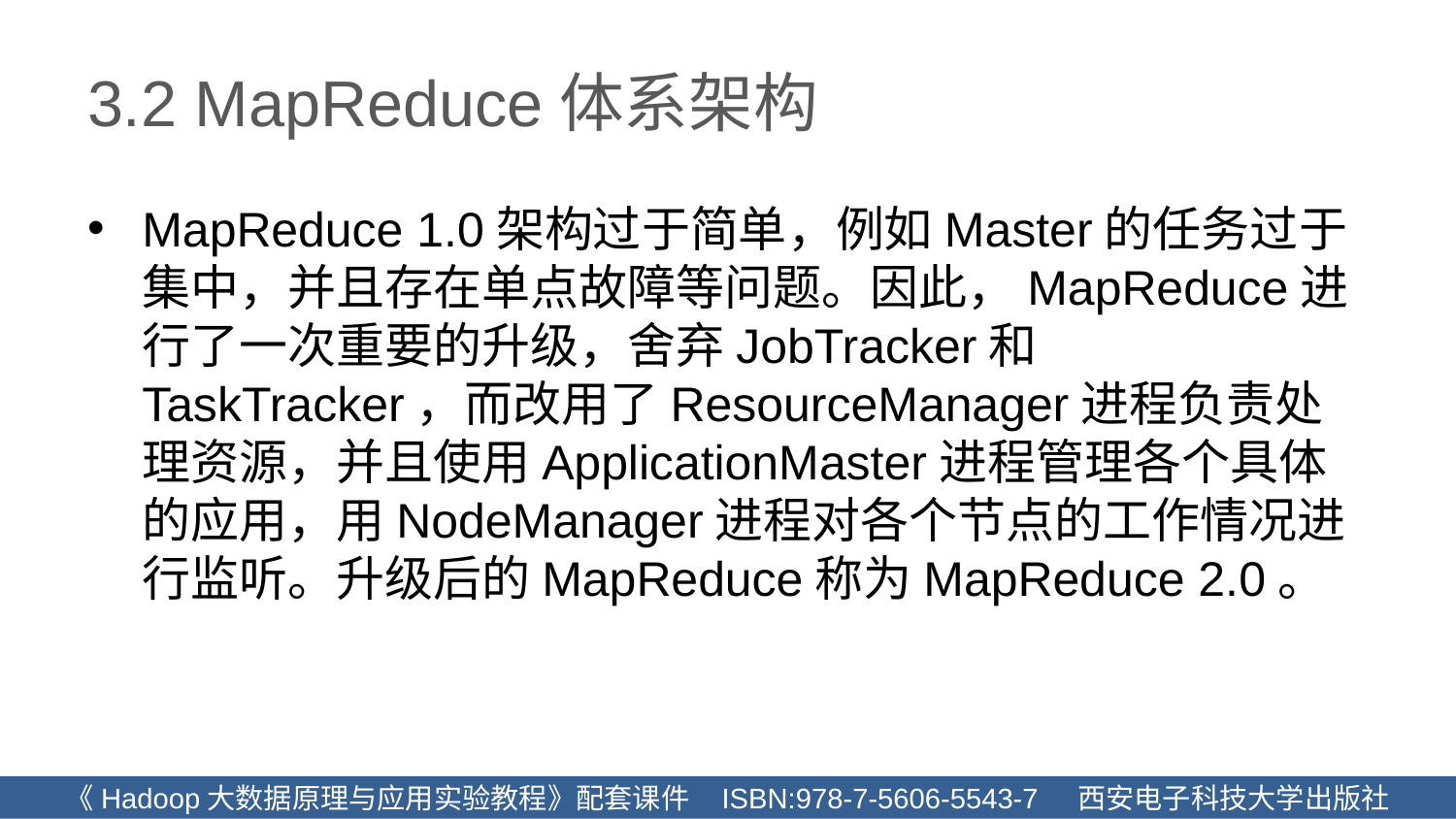

# 3.2 MapReduce体系架构
MapReduce 1.0架构过于简单，例如Master的任务过于集中，并且存在单点故障等问题。因此，MapReduce进行了一次重要的升级，舍弃JobTracker和TaskTracker，而改用了ResourceManager进程负责处理资源，并且使用ApplicationMaster进程管理各个具体的应用，用NodeManager进程对各个节点的工作情况进行监听。升级后的MapReduce称为MapReduce 2.0。